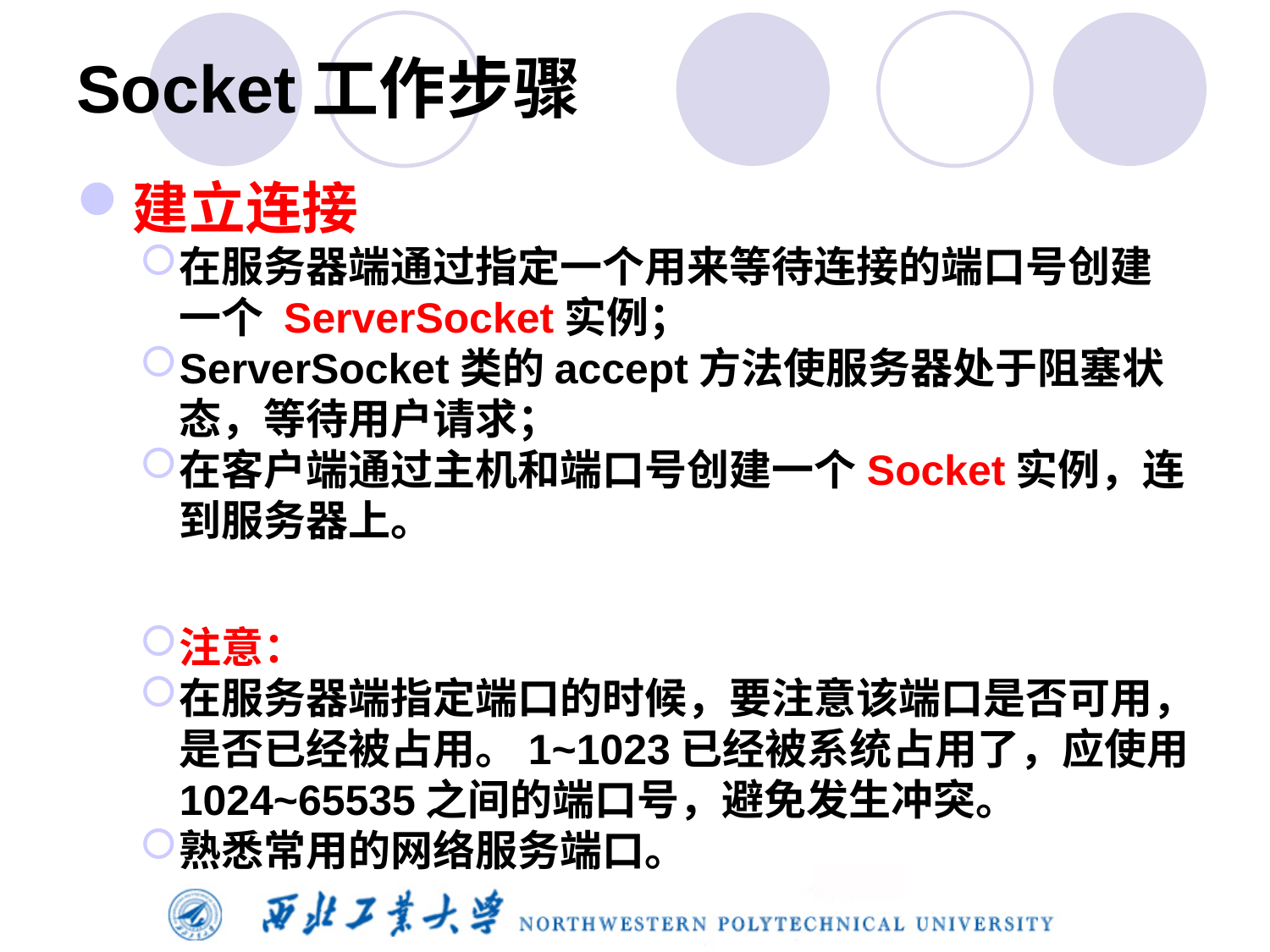

# Socket工作步骤
建立连接
在服务器端通过指定一个用来等待连接的端口号创建一个 ServerSocket实例；
ServerSocket类的accept方法使服务器处于阻塞状态，等待用户请求；
在客户端通过主机和端口号创建一个Socket实例，连到服务器上。

注意：
在服务器端指定端口的时候，要注意该端口是否可用，是否已经被占用。1~1023已经被系统占用了，应使用1024~65535之间的端口号，避免发生冲突。
熟悉常用的网络服务端口。